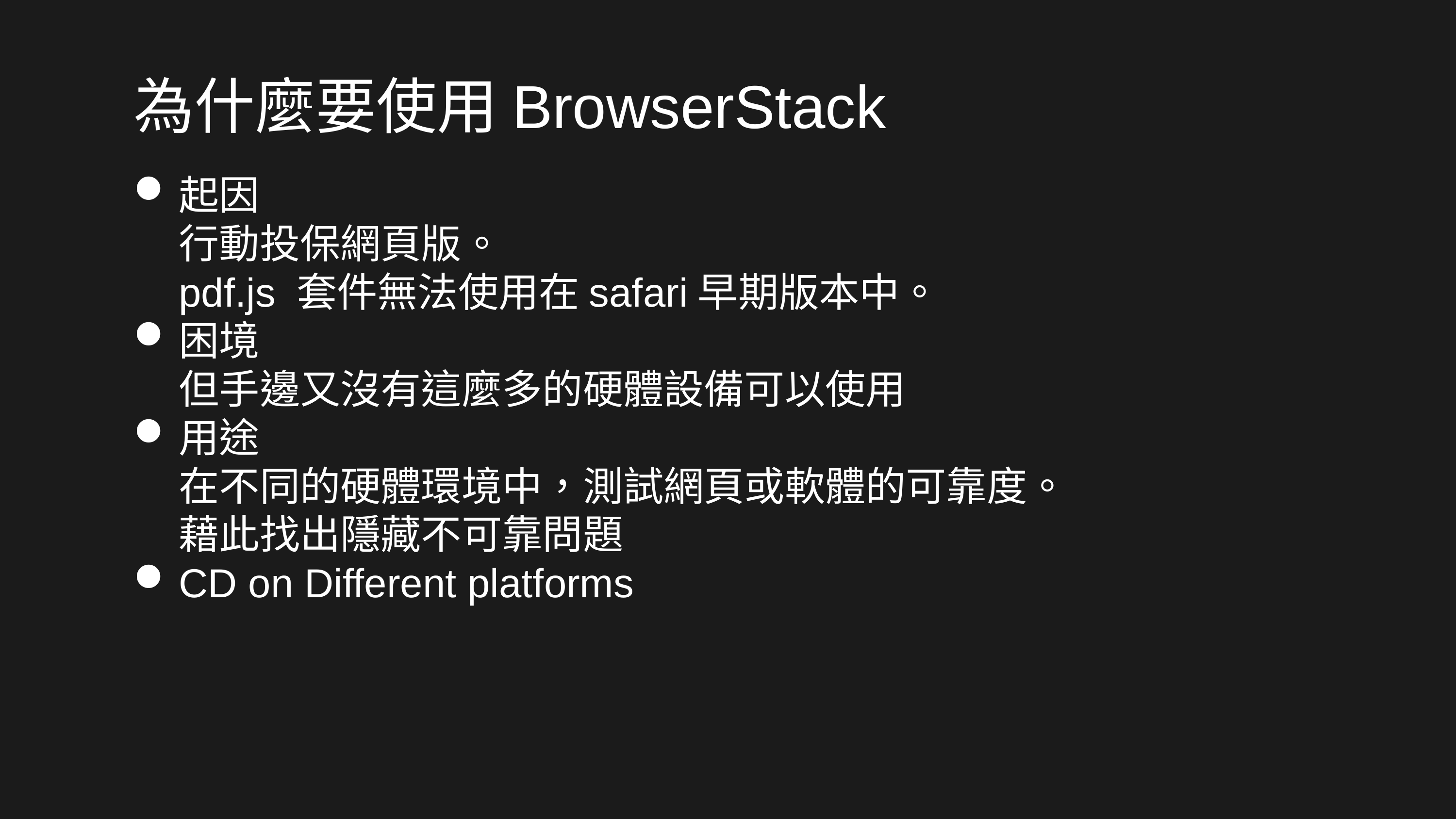

為什麼要使用BrowserStack
起因
行動投保網頁版。
pdf.js 套件無法使用在safari早期版本中。
困境
但手邊又沒有這麼多的硬體設備可以使用
用途
在不同的硬體環境中，測試網頁或軟體的可靠度。
藉此找出隱藏不可靠問題
CD on Different platforms